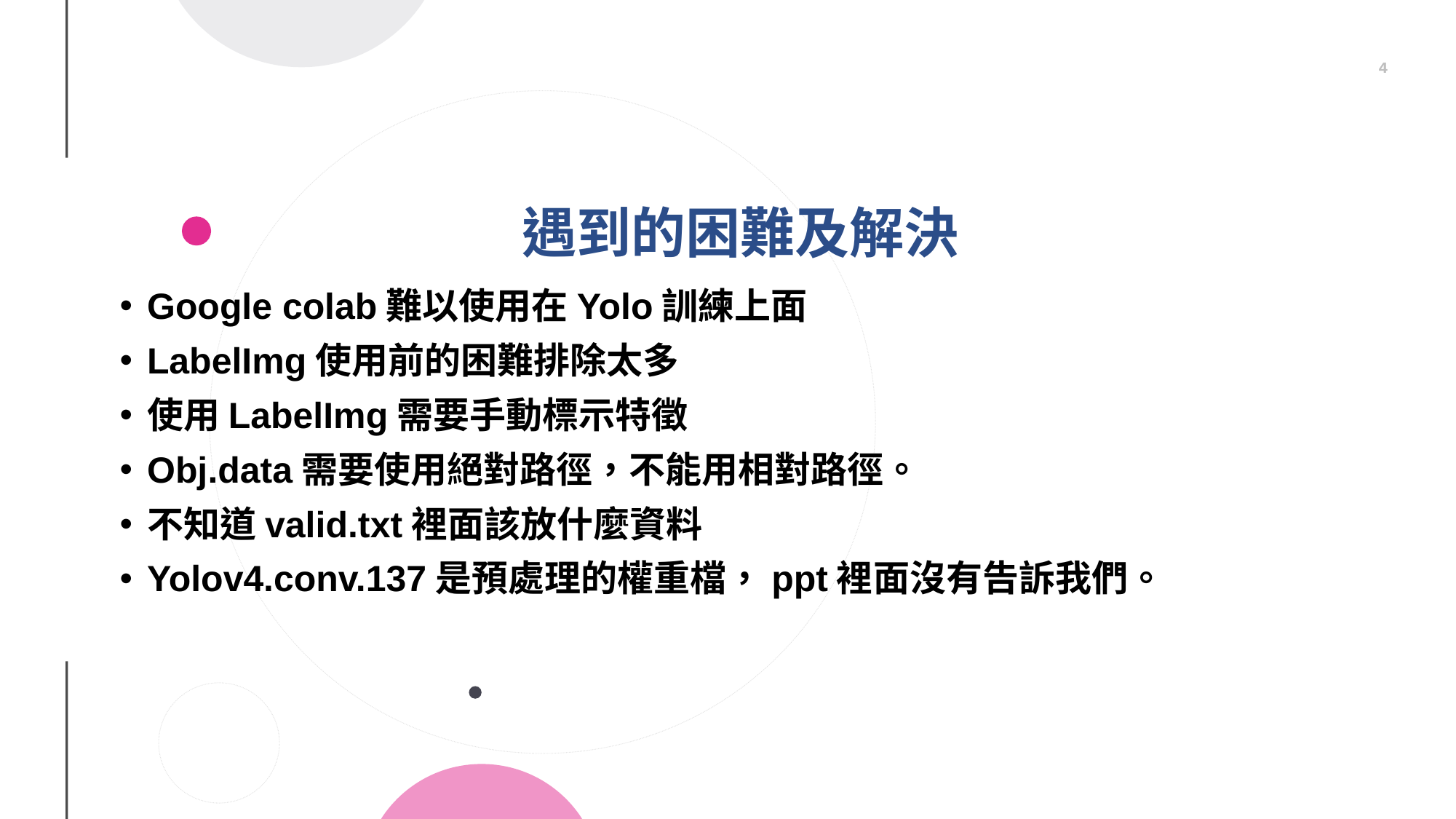

4
# 遇到的困難及解決

Google colab難以使用在Yolo訓練上面
LabelImg使用前的困難排除太多
使用LabelImg需要手動標示特徵
Obj.data需要使用絕對路徑，不能用相對路徑。
不知道valid.txt裡面該放什麼資料
Yolov4.conv.137是預處理的權重檔，ppt裡面沒有告訴我們。